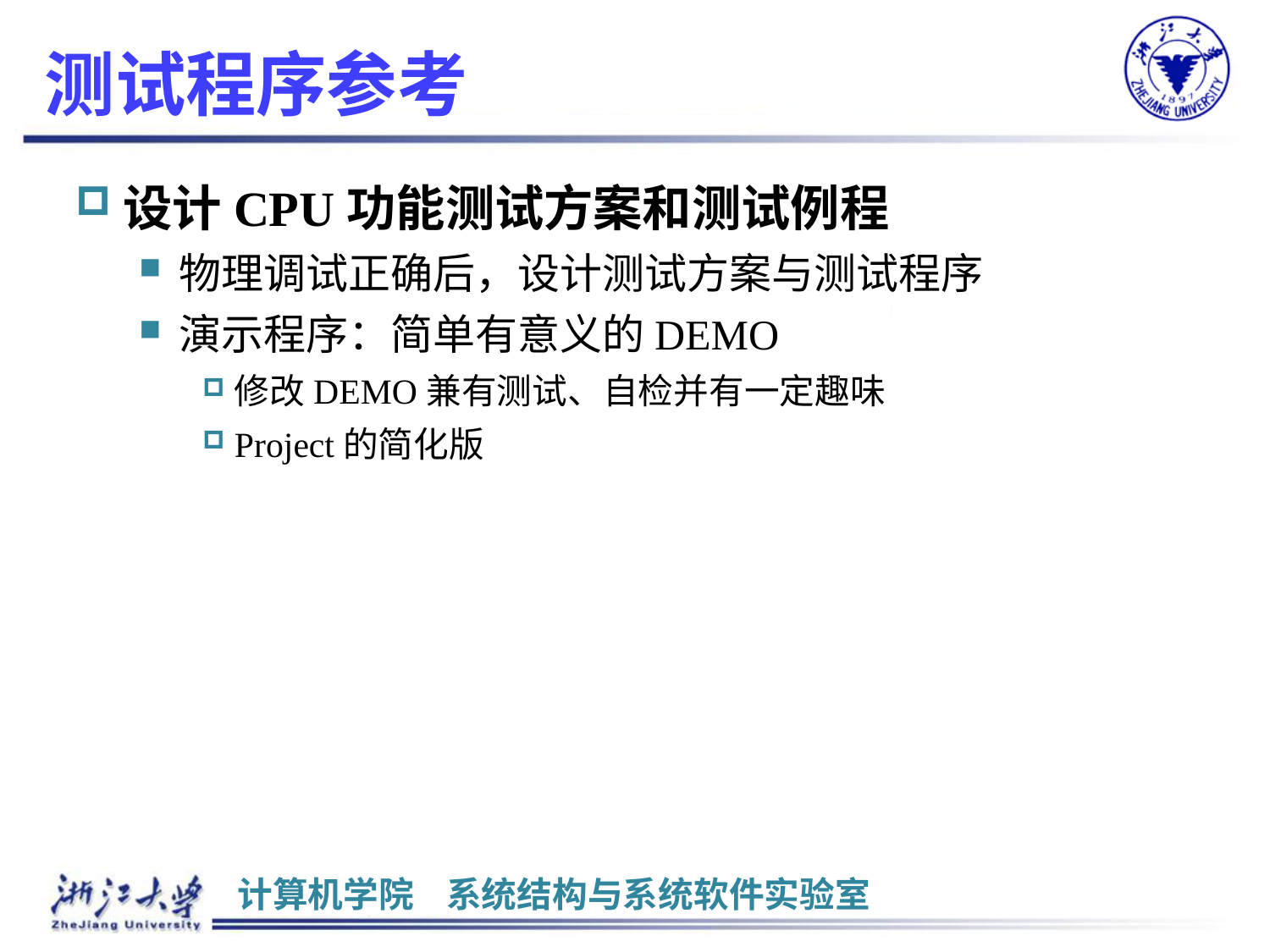

# 测试程序参考
设计CPU功能测试方案和测试例程
物理调试正确后，设计测试方案与测试程序
演示程序：简单有意义的DEMO
修改DEMO兼有测试、自检并有一定趣味
Project的简化版